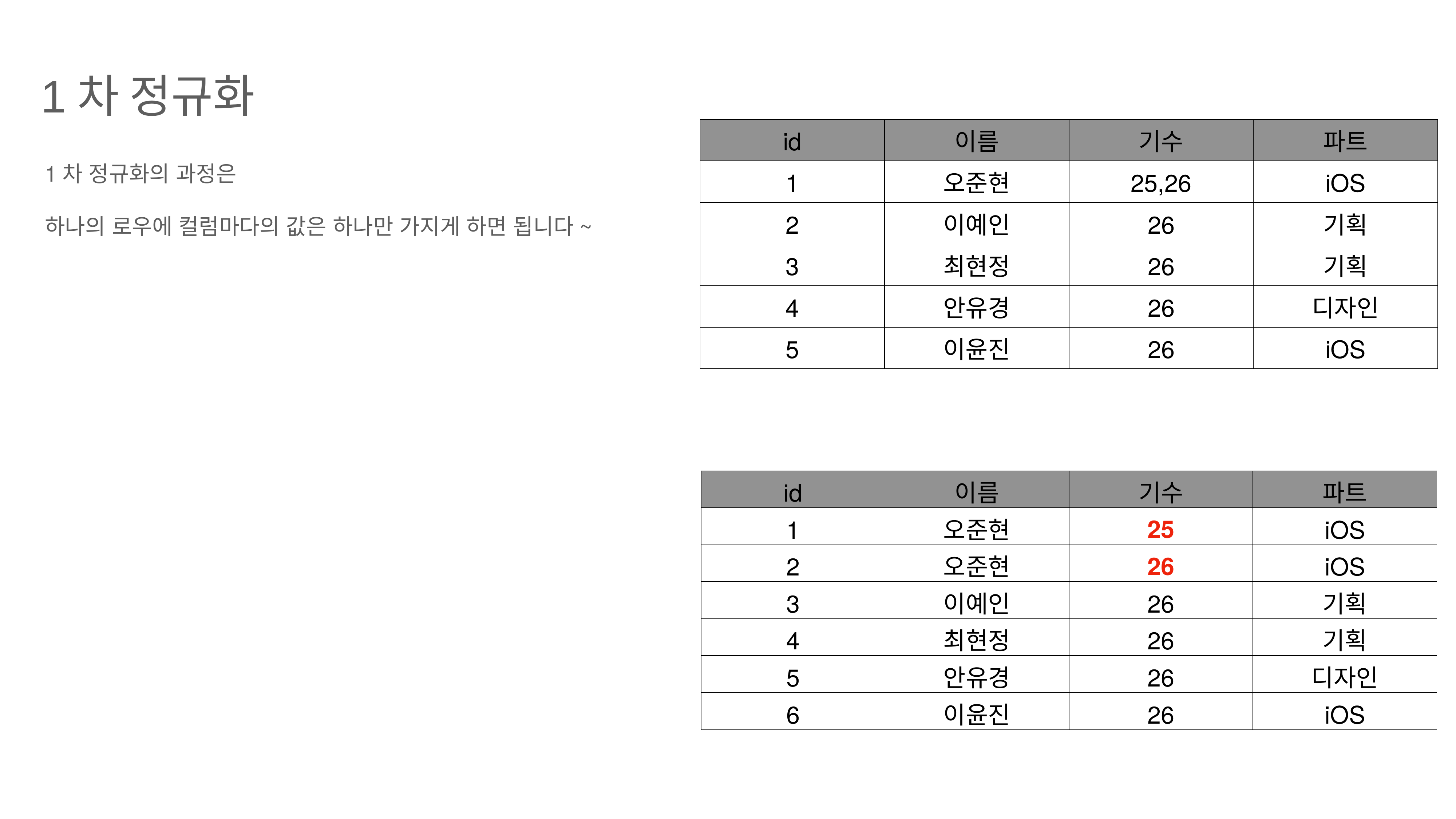

1차 정규화
| id | 이름 | 기수 | 파트 |
| --- | --- | --- | --- |
| 1 | 오준현 | 25,26 | iOS |
| 2 | 이예인 | 26 | 기획 |
| 3 | 최현정 | 26 | 기획 |
| 4 | 안유경 | 26 | 디자인 |
| 5 | 이윤진 | 26 | iOS |
1차 정규화의 과정은
하나의 로우에 컬럼마다의 값은 하나만 가지게 하면 됩니다~
| id | 이름 | 기수 | 파트 |
| --- | --- | --- | --- |
| 1 | 오준현 | 25 | iOS |
| 2 | 오준현 | 26 | iOS |
| 3 | 이예인 | 26 | 기획 |
| 4 | 최현정 | 26 | 기획 |
| 5 | 안유경 | 26 | 디자인 |
| 6 | 이윤진 | 26 | iOS |